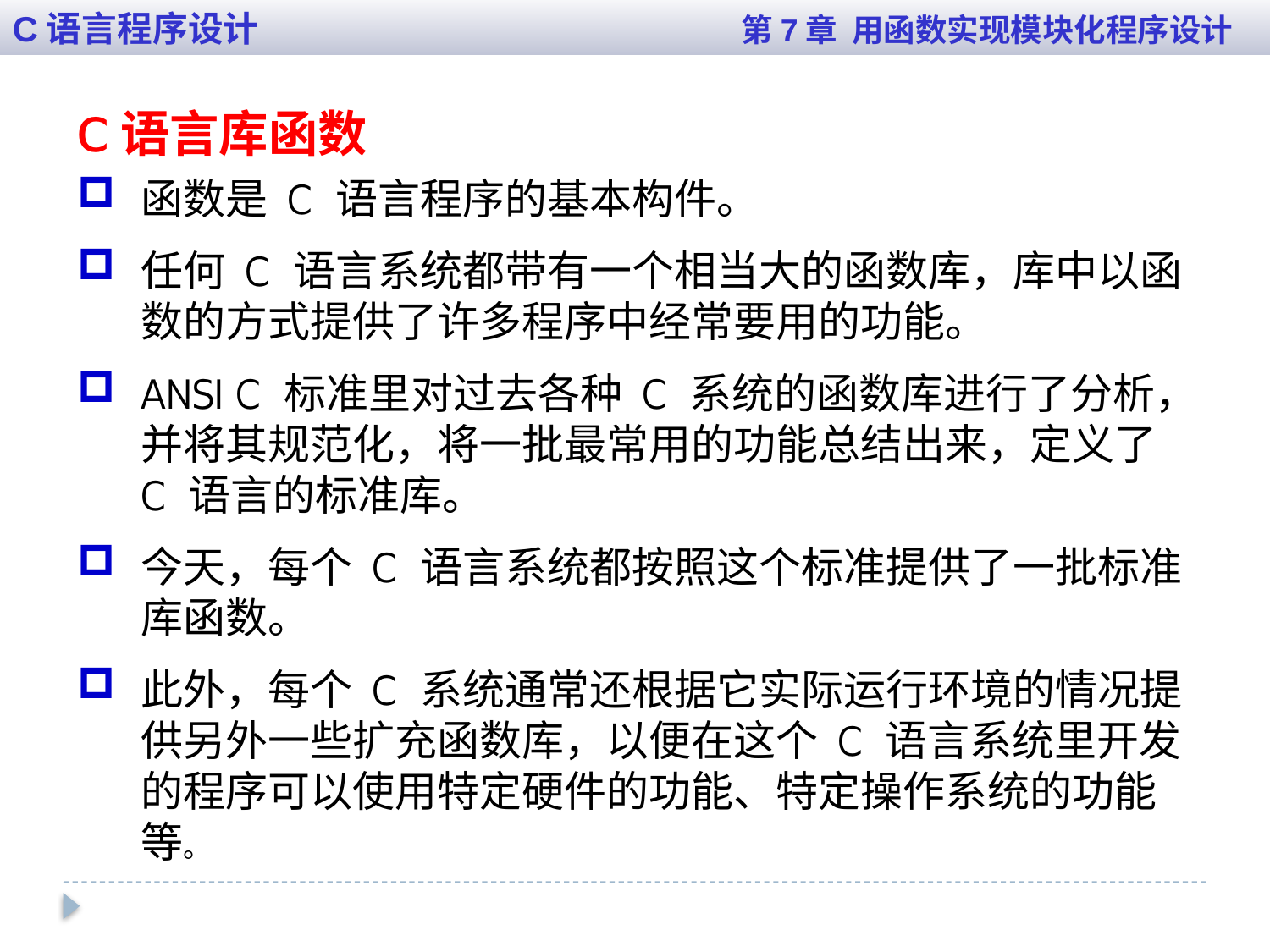

C语言程序设计                                                            第7章  用函数实现模块化程序设计
C语言库函数
函数是 C 语言程序的基本构件。
任何 C 语言系统都带有一个相当大的函数库，库中以函数的方式提供了许多程序中经常要用的功能。
ANSI C 标准里对过去各种 C 系统的函数库进行了分析，并将其规范化，将一批最常用的功能总结出来，定义了 C 语言的标准库。
今天，每个 C 语言系统都按照这个标准提供了一批标准库函数。
此外，每个 C 系统通常还根据它实际运行环境的情况提供另外一些扩充函数库，以便在这个 C 语言系统里开发的程序可以使用特定硬件的功能、特定操作系统的功能等。